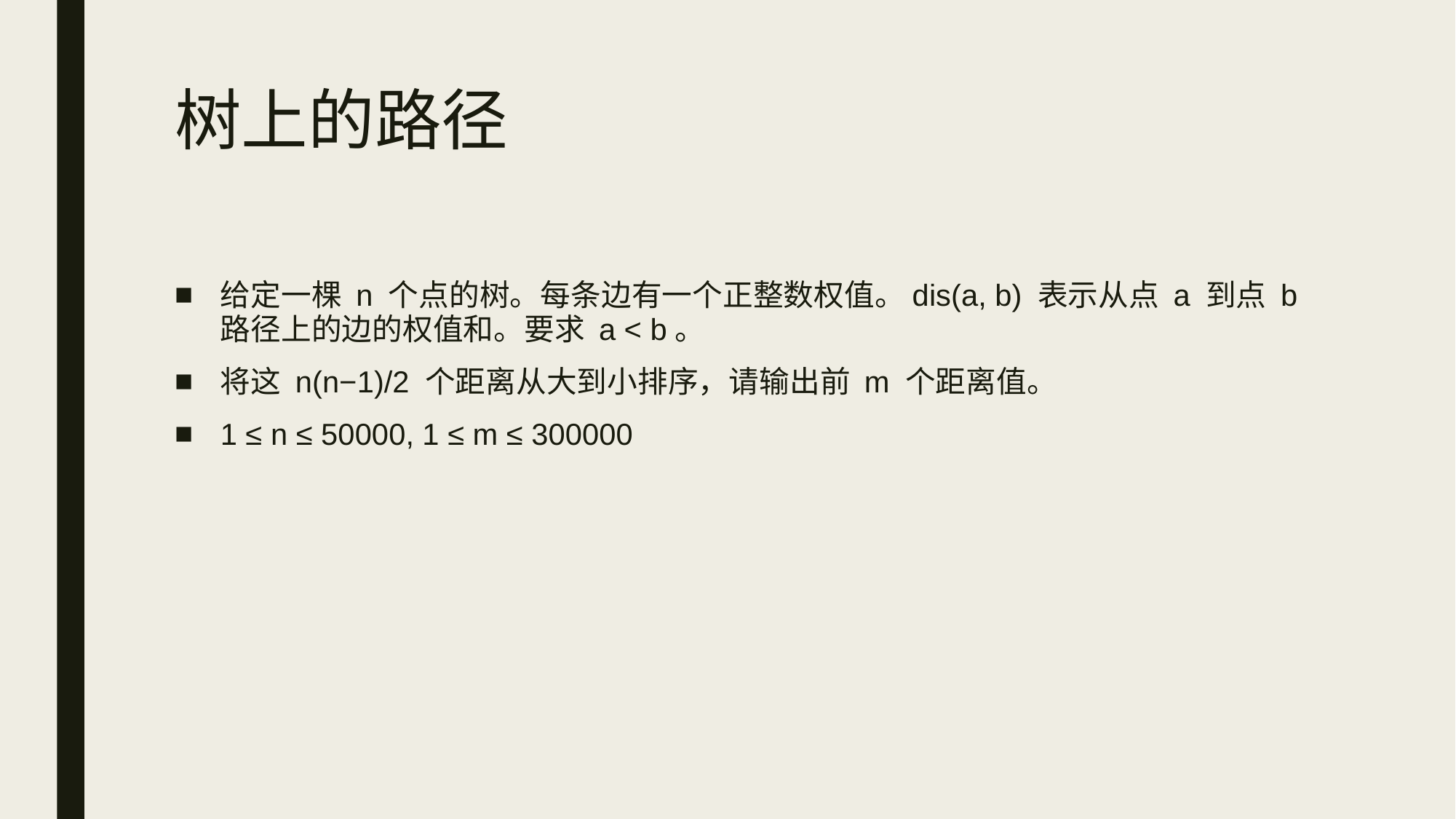

# 树上的路径
给定一棵 n 个点的树。每条边有一个正整数权值。dis(a, b) 表示从点 a 到点 b 路径上的边的权值和。要求 a < b。
将这 n(n−1)/2 个距离从大到小排序，请输出前 m 个距离值。
1 ≤ n ≤ 50000, 1 ≤ m ≤ 300000